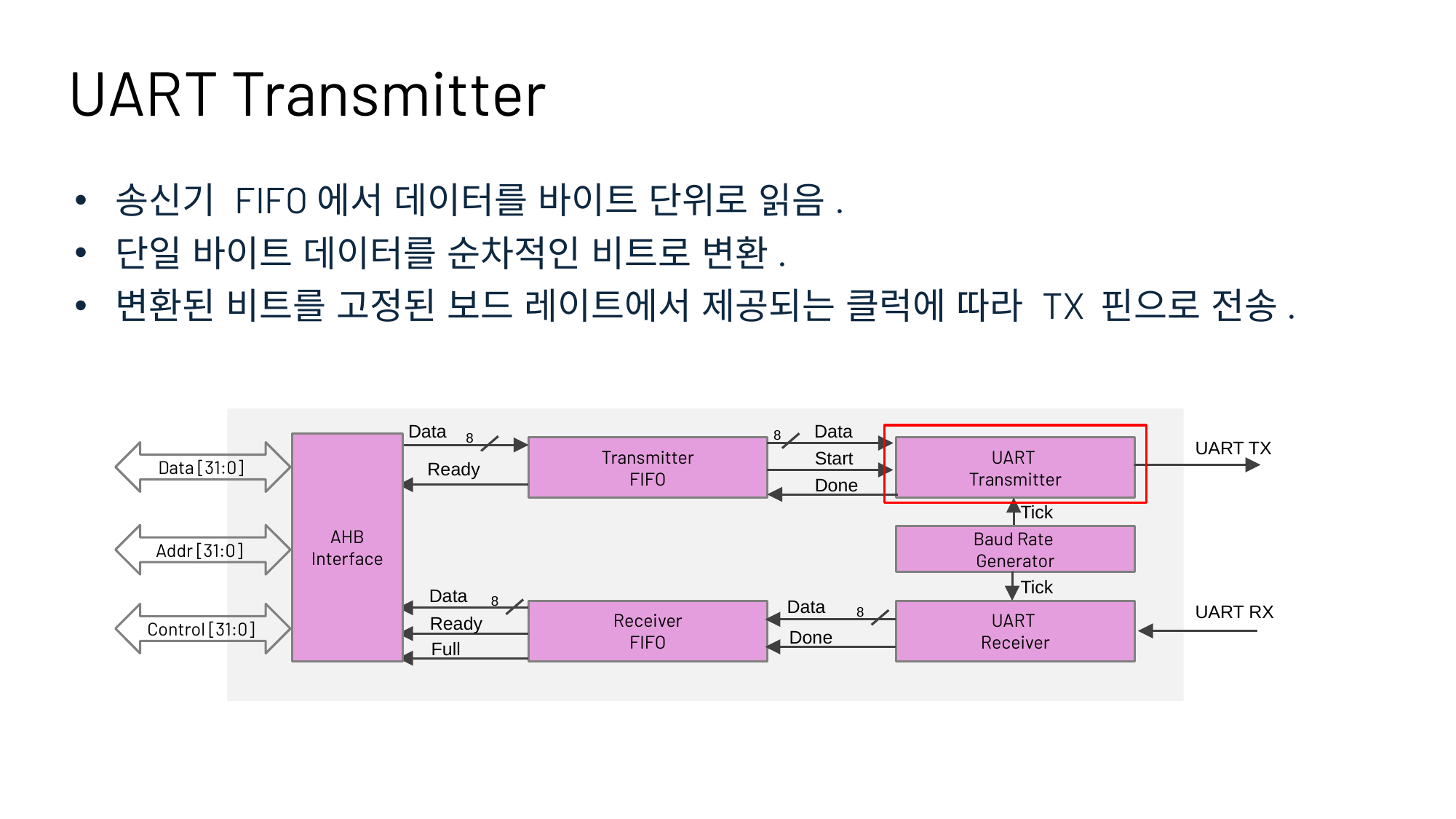

# UART Transmitter
송신기 FIFO에서 데이터를 바이트 단위로 읽음.
단일 바이트 데이터를 순차적인 비트로 변환.
변환된 비트를 고정된 보드 레이트에서 제공되는 클럭에 따라 TX 핀으로 전송.

Data
Data
8
8

UART TX
AHB
Interface
Transmitter
FIFO
UART
Transmitter
Start
Data [31:0]
Ready
Done
Tick
Addr [31:0]
Baud Rate
Generator
Tick
Data
8
Data
UART RX
8
Receiver
FIFO
UART
Receiver
Control [31:0]
Ready
Done
Full